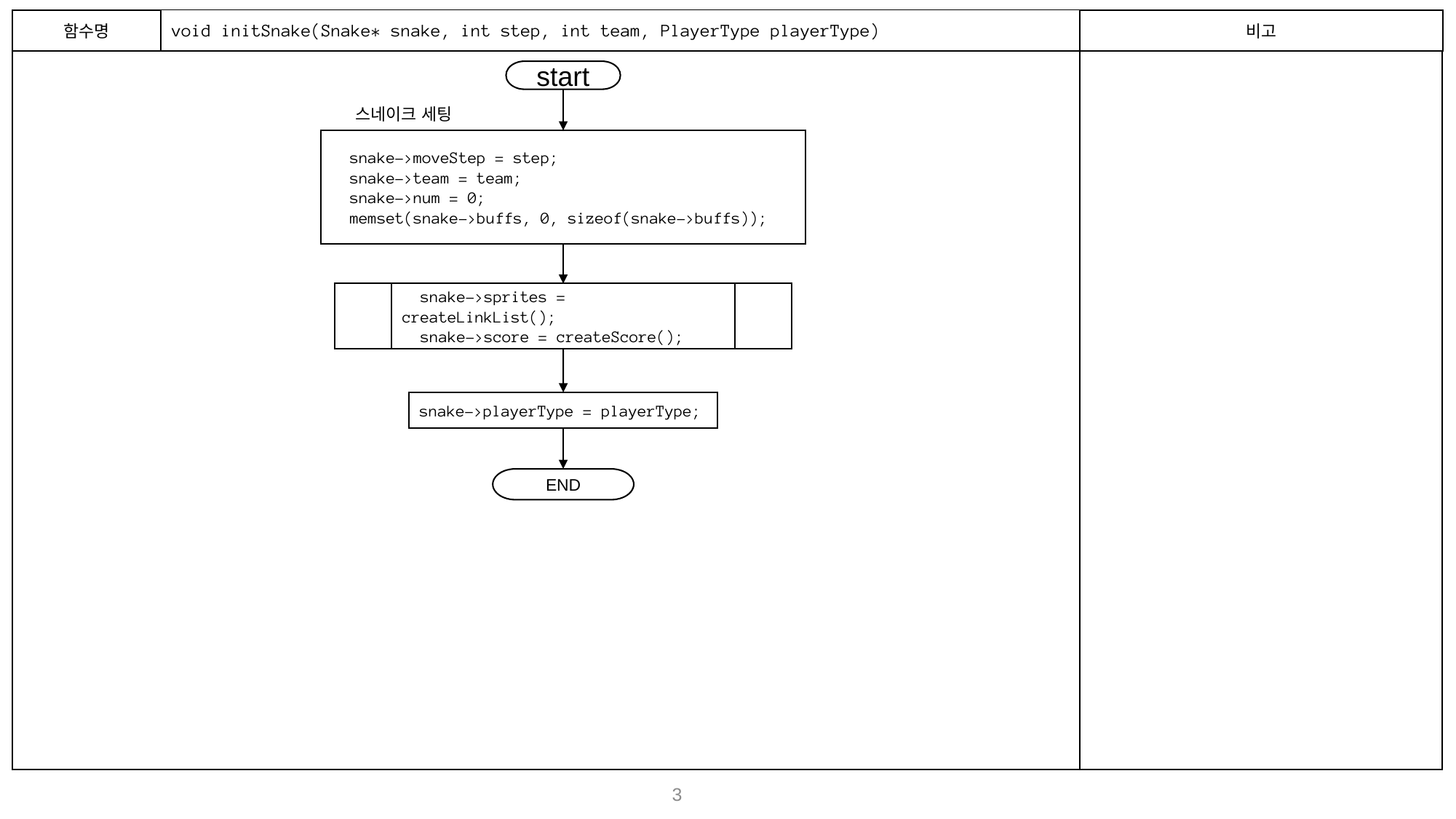

함수명
# void initSnake(Snake* snake, int step, int team, PlayerType playerType)
비고

start
스네이크 세팅
  snake->moveStep = step;
  snake->team = team;
  snake->num = 0;
  memset(snake->buffs, 0, sizeof(snake->buffs));
  snake->sprites = createLinkList();
  snake->score = createScore();
snake->playerType = playerType;
END
3